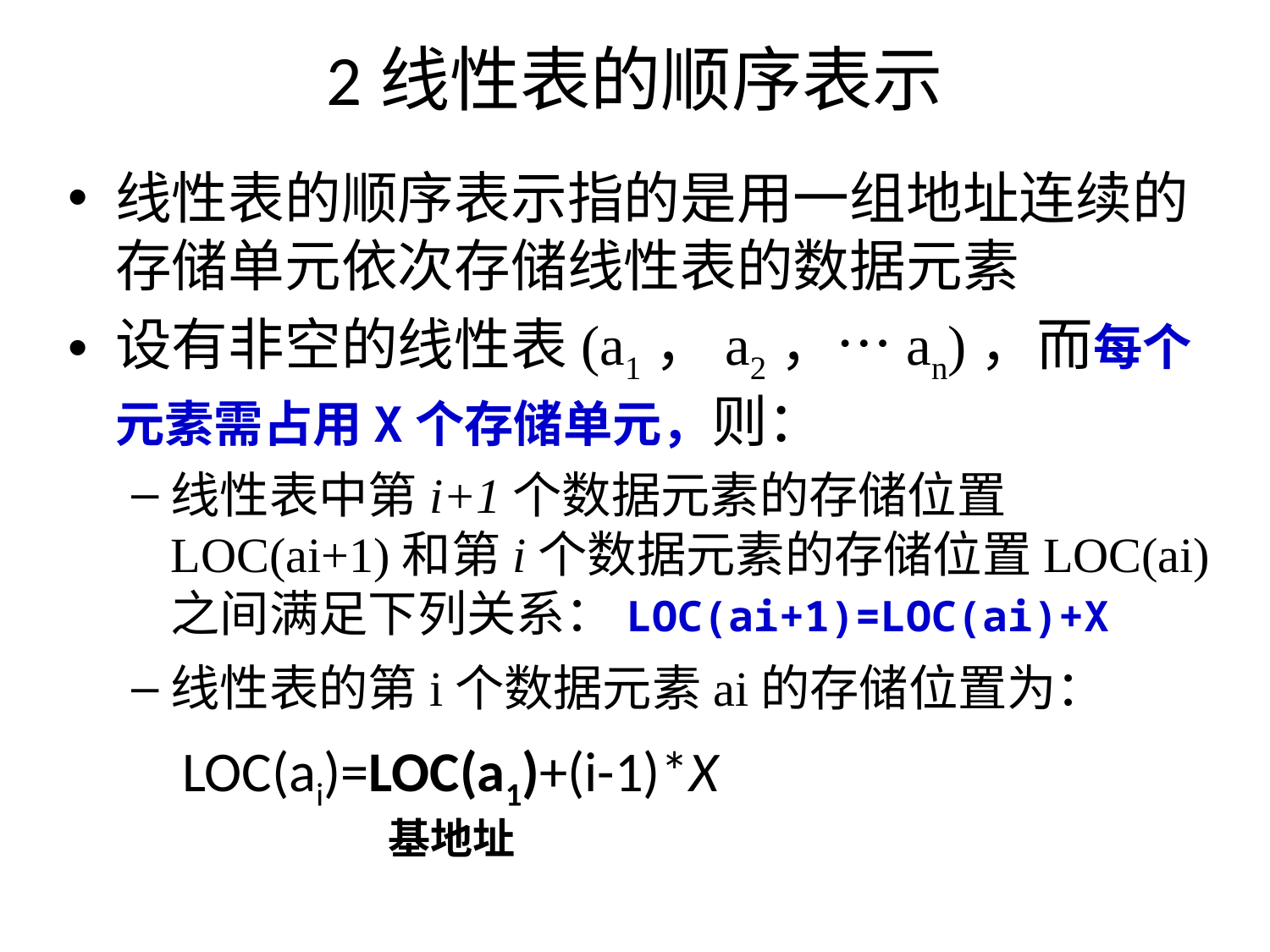

# 2线性表的顺序表示
线性表的顺序表示指的是用一组地址连续的存储单元依次存储线性表的数据元素
设有非空的线性表(a1，a2，…an)，而每个元素需占用X个存储单元，则：
线性表中第i+1个数据元素的存储位置LOC(ai+1)和第i个数据元素的存储位置LOC(ai)之间满足下列关系：LOC(ai+1)=LOC(ai)+X
线性表的第i个数据元素ai的存储位置为：
         LOC(ai)=LOC(a1)+(i-1)*X
基地址